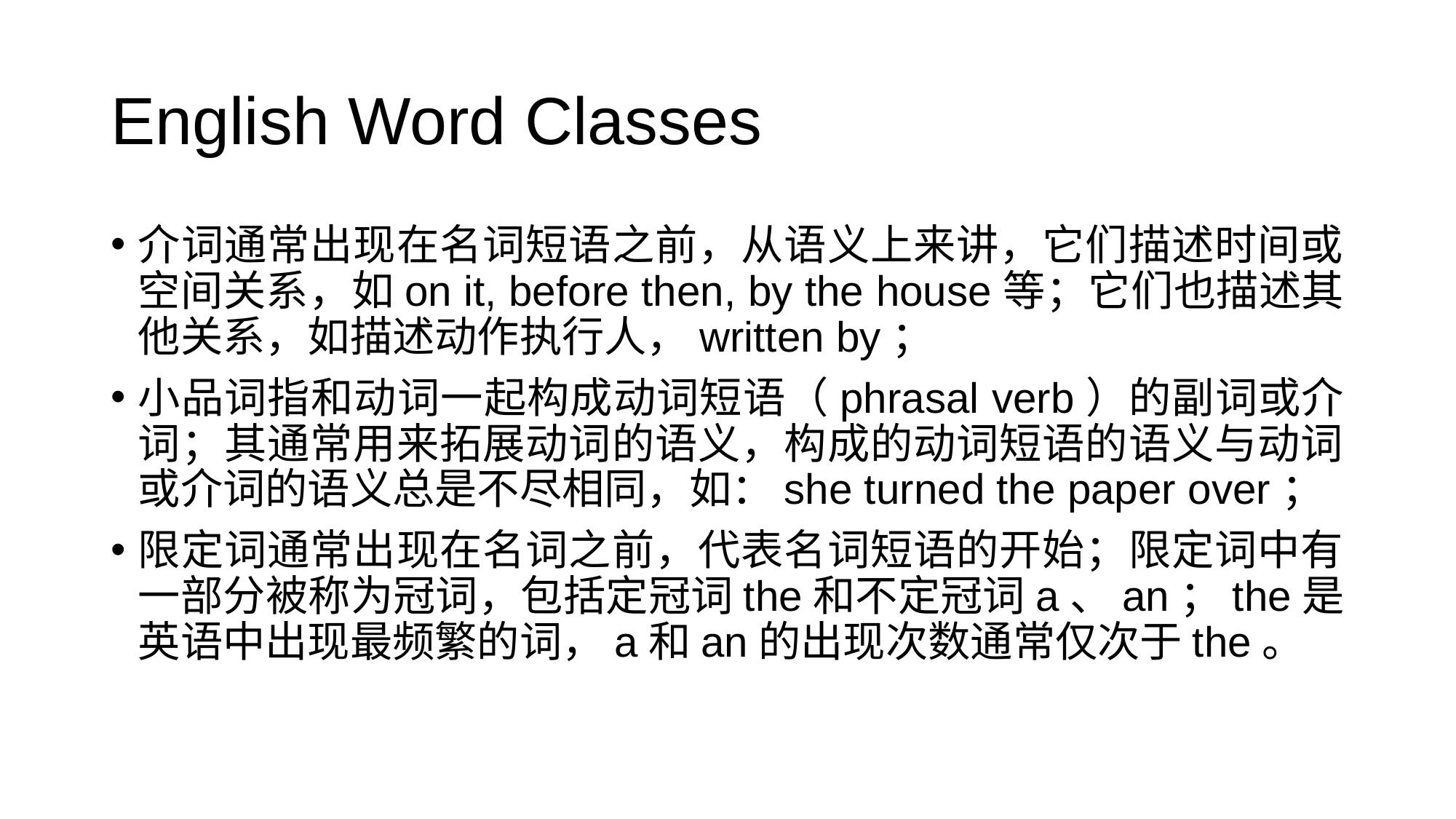

# English Word Classes
介词通常出现在名词短语之前，从语义上来讲，它们描述时间或空间关系，如on it, before then, by the house等；它们也描述其他关系，如描述动作执行人，written by；
小品词指和动词一起构成动词短语（phrasal verb）的副词或介词；其通常用来拓展动词的语义，构成的动词短语的语义与动词或介词的语义总是不尽相同，如：she turned the paper over；
限定词通常出现在名词之前，代表名词短语的开始；限定词中有一部分被称为冠词，包括定冠词the和不定冠词a、an；the是英语中出现最频繁的词，a和an的出现次数通常仅次于the。